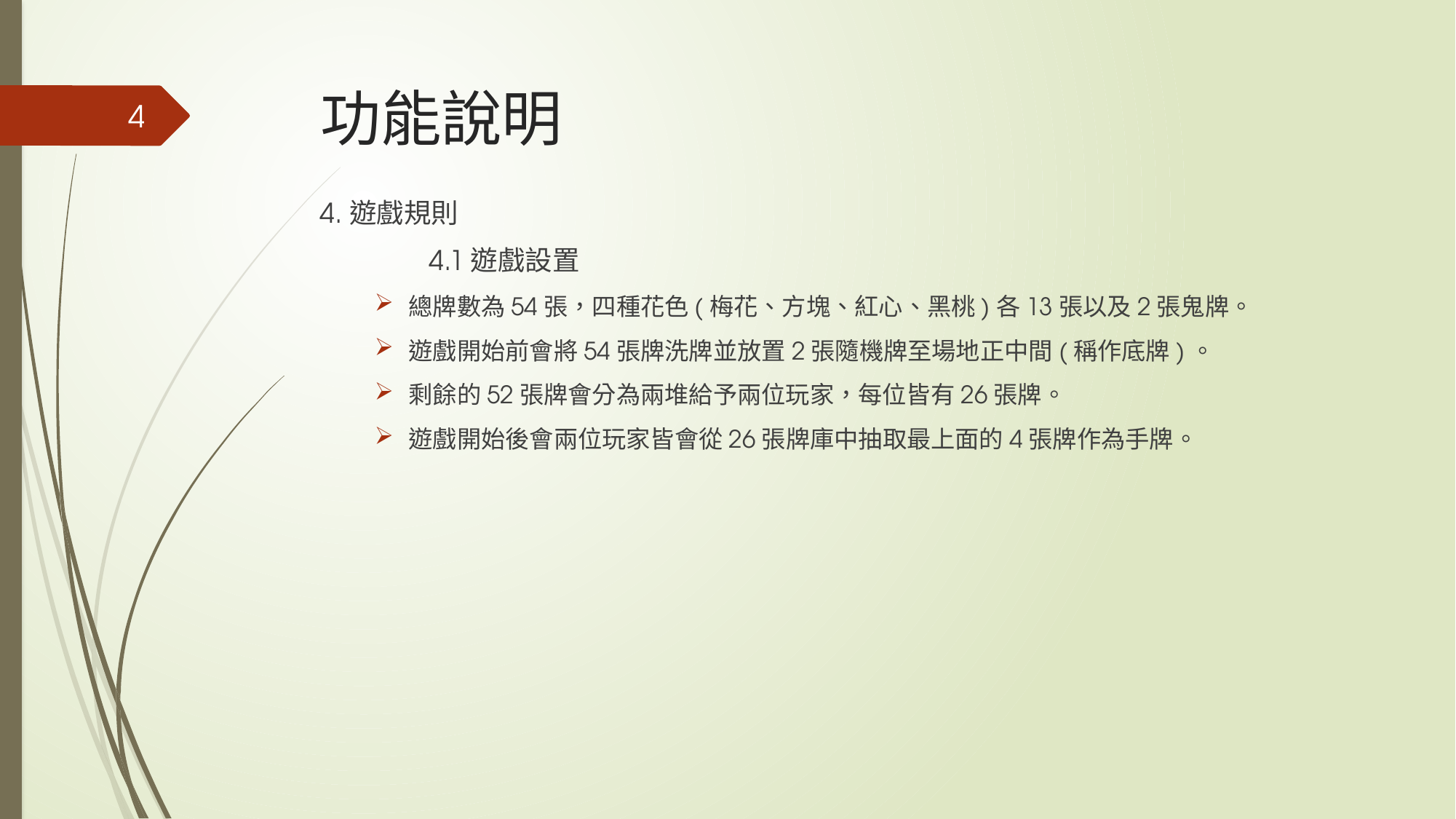

# 功能說明
4
4.遊戲規則
	4.1遊戲設置
總牌數為54張，四種花色(梅花、方塊、紅心、黑桃)各13張以及2張鬼牌。
遊戲開始前會將54張牌洗牌並放置2張隨機牌至場地正中間(稱作底牌)。
剩餘的52張牌會分為兩堆給予兩位玩家，每位皆有26張牌。
遊戲開始後會兩位玩家皆會從26張牌庫中抽取最上面的4張牌作為手牌。